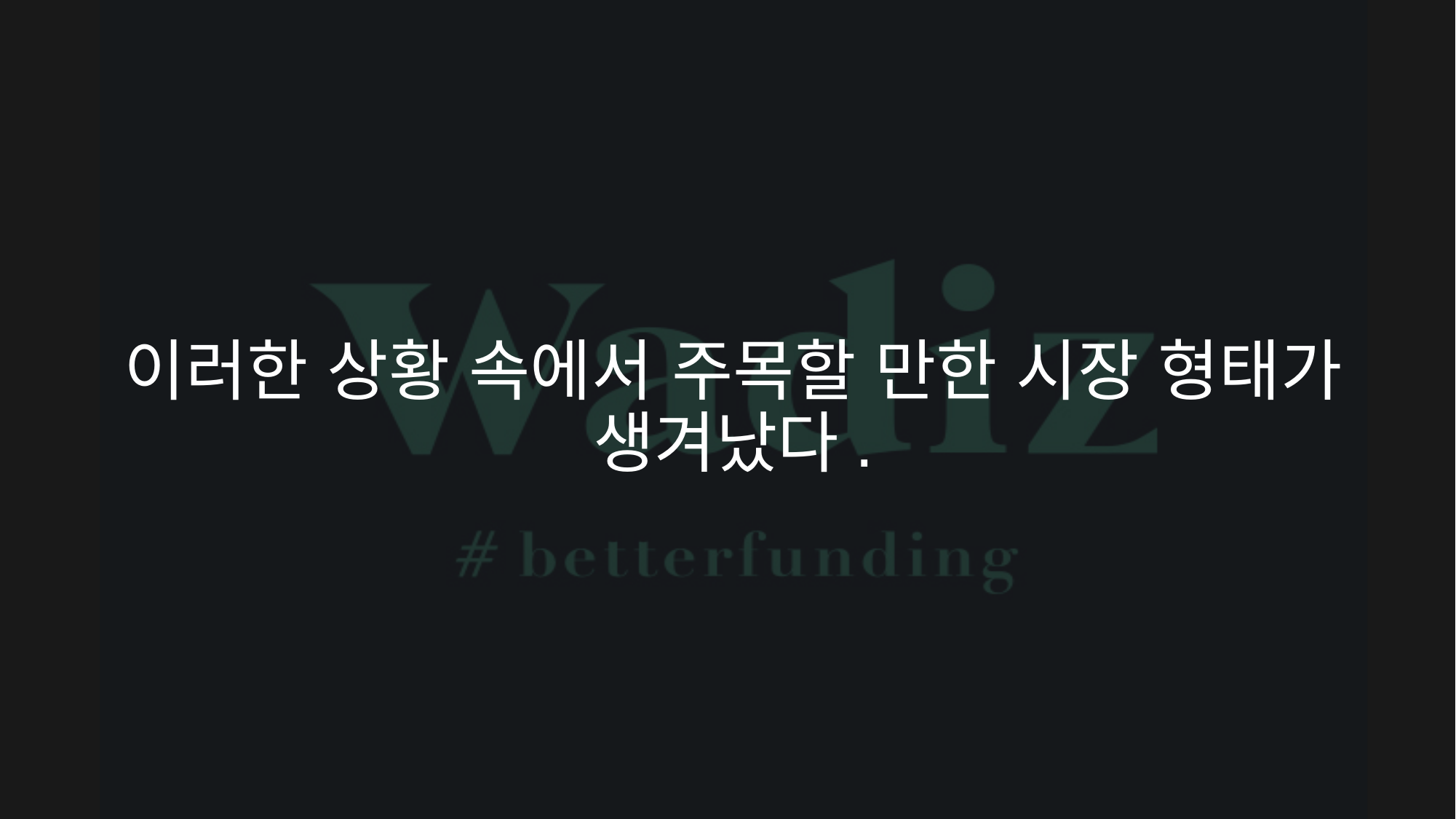

이러한 상황 속에서 주목할 만한 시장 형태가 생겨났다.